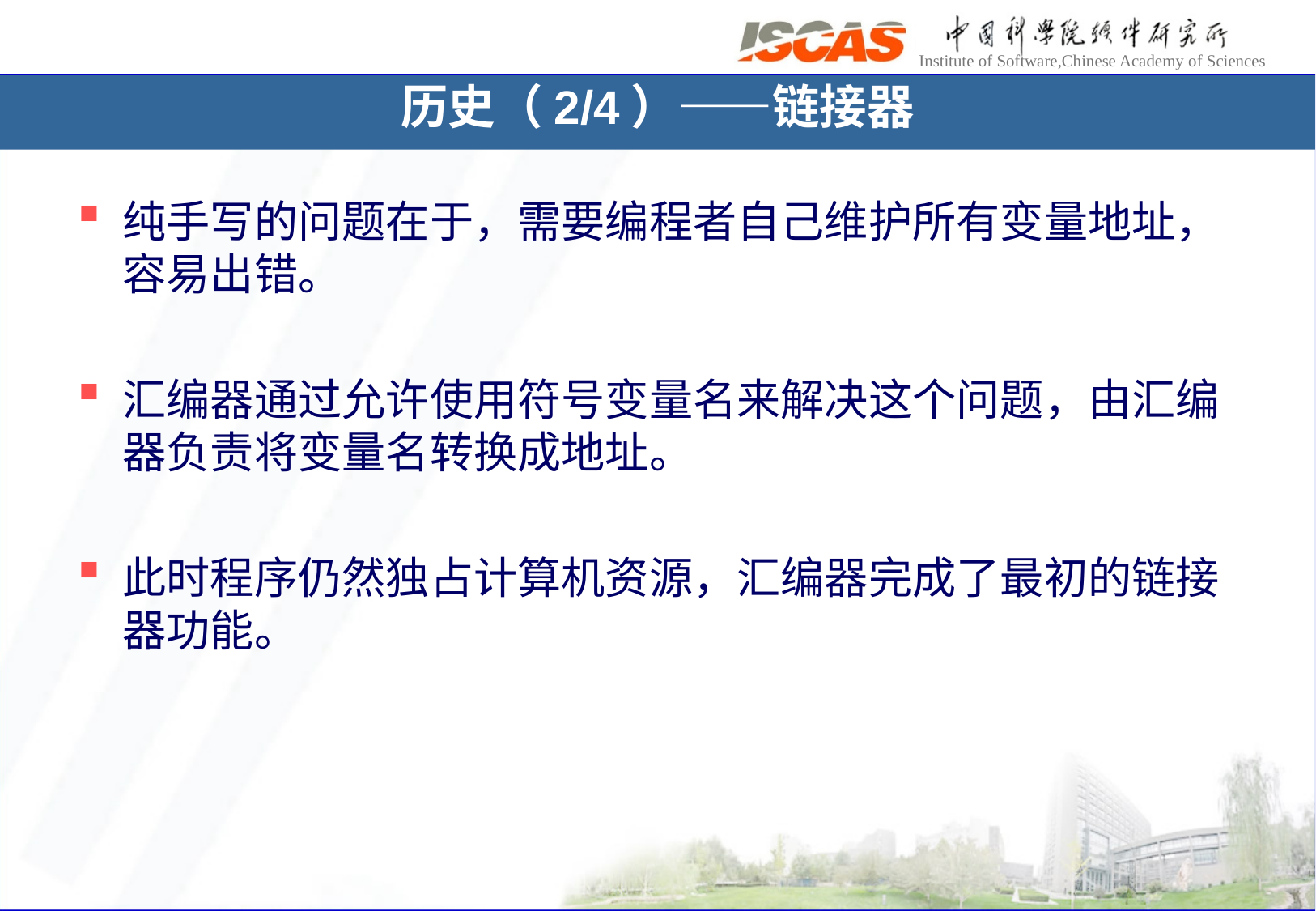

历史（2/4）——链接器
纯手写的问题在于，需要编程者自己维护所有变量地址，容易出错。

汇编器通过允许使用符号变量名来解决这个问题，由汇编器负责将变量名转换成地址。

此时程序仍然独占计算机资源，汇编器完成了最初的链接器功能。